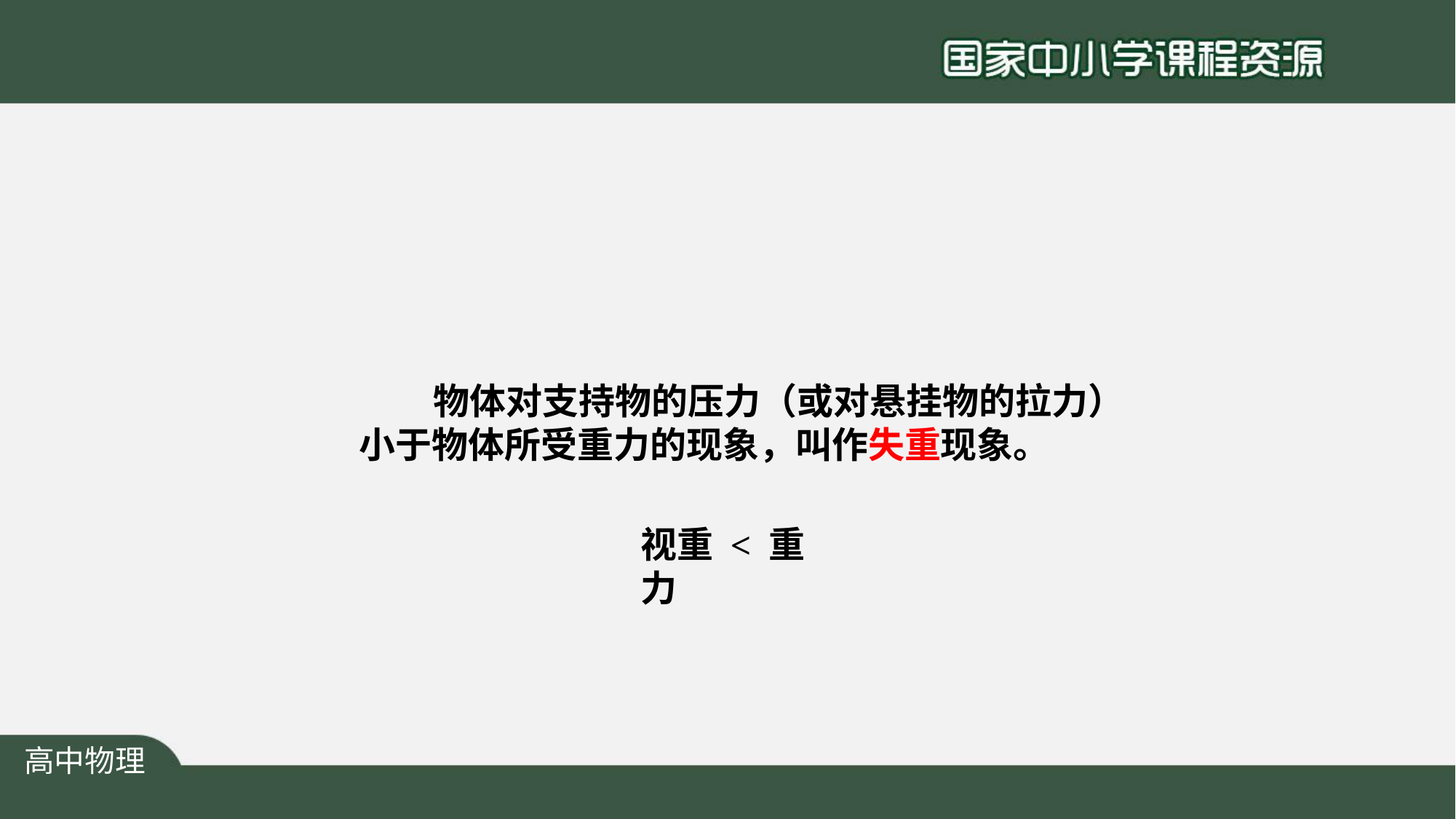

# 物体对支持物的压力（或对悬挂物的拉力） 小于物体所受重力的现象，叫作失重现象。
视重 < 重力
高中物理